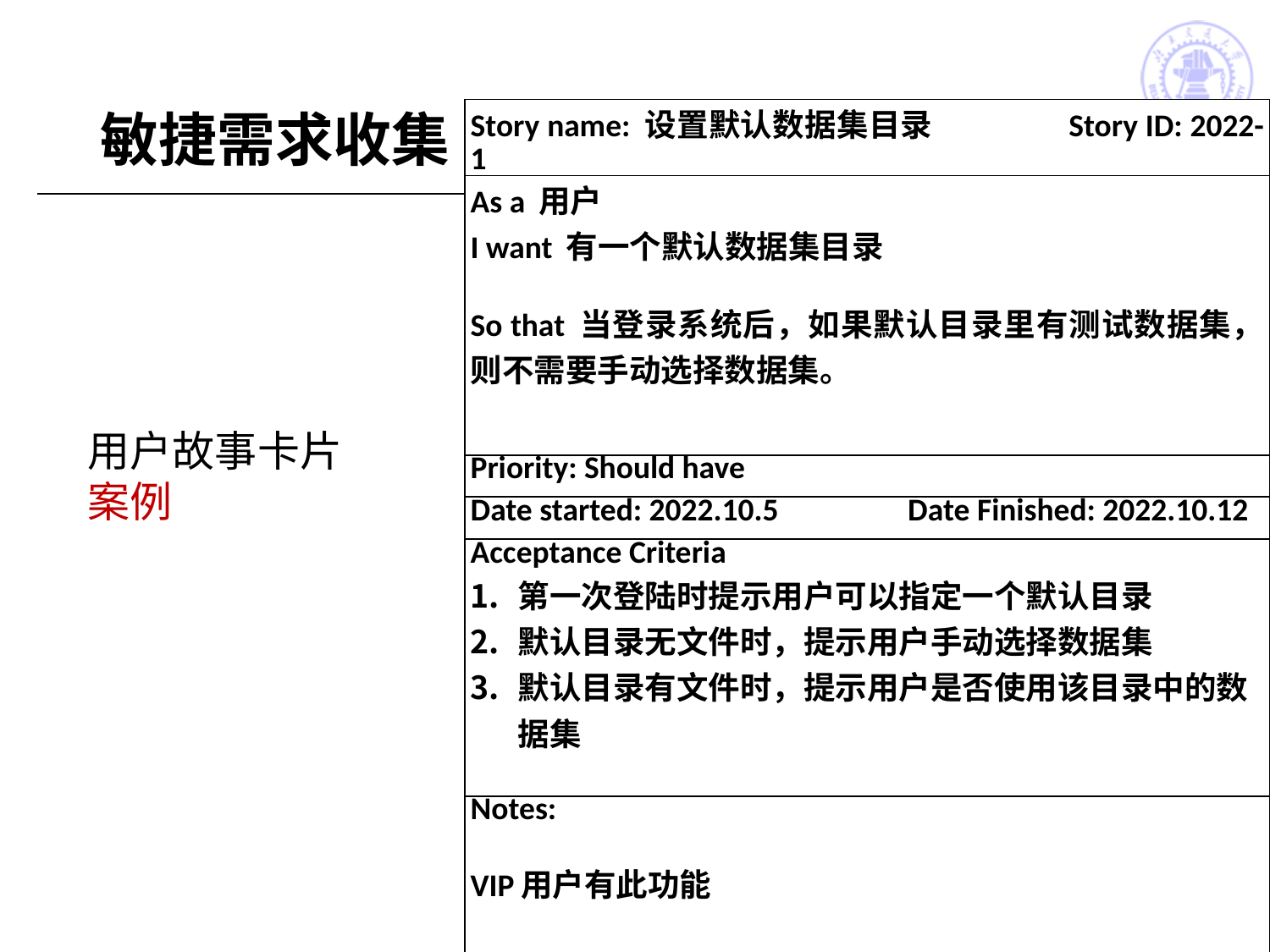

# 敏捷需求收集
| Story name: 设置默认数据集目录 Story ID: 2022-1 |
| --- |
| As a 用户 I want 有一个默认数据集目录   So that 当登录系统后，如果默认目录里有测试数据集，则不需要手动选择数据集。 |
| Priority: Should have |
| Date started: 2022.10.5 Date Finished: 2022.10.12 |
| Acceptance Criteria 第一次登陆时提示用户可以指定一个默认目录 默认目录无文件时，提示用户手动选择数据集 默认目录有文件时，提示用户是否使用该目录中的数据集 |
| Notes:   VIP用户有此功能 |
用户故事卡片案例